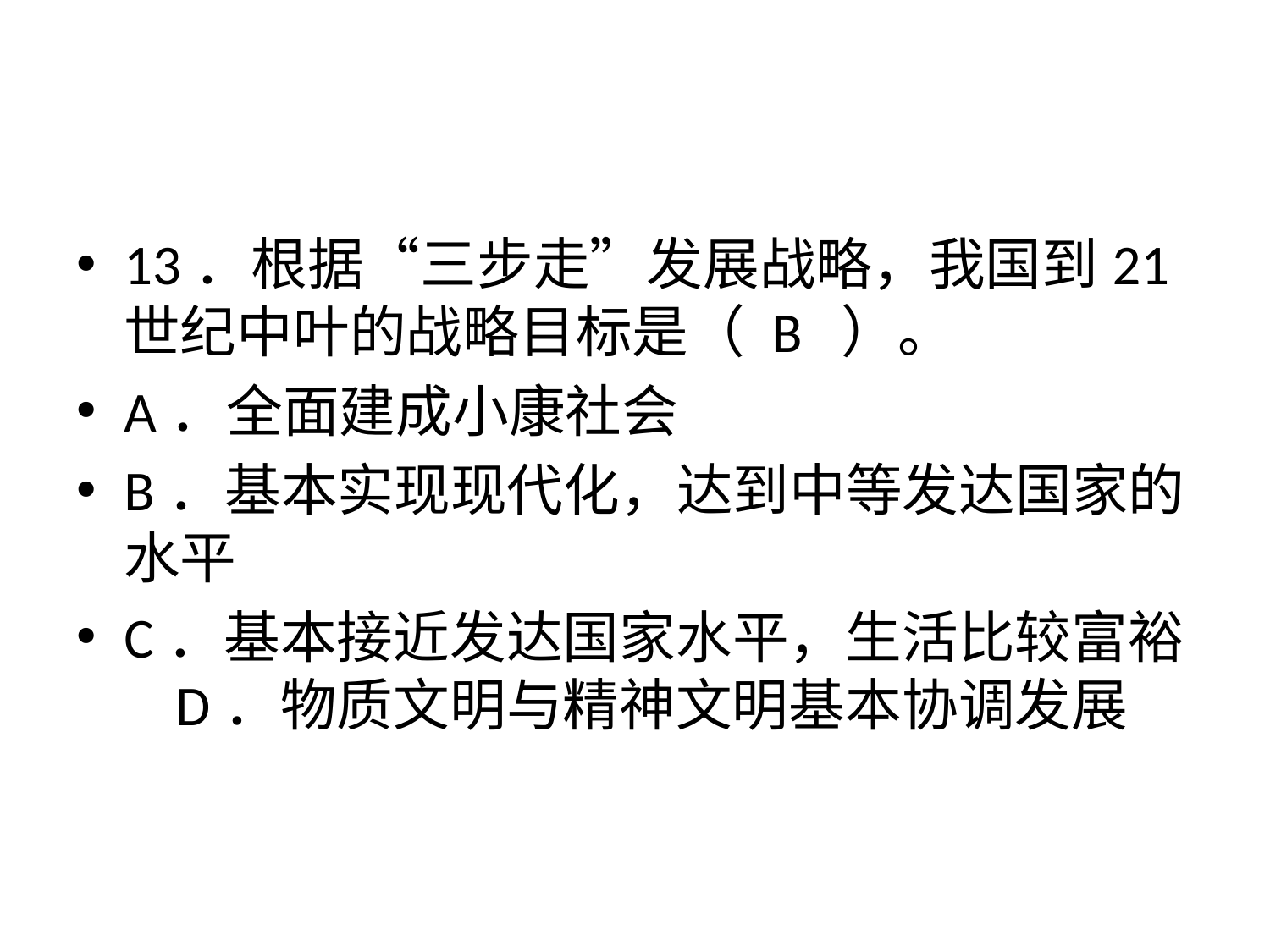

#
13．根据“三步走”发展战略，我国到21世纪中叶的战略目标是（ B  ）。
A．全面建成小康社会
B．基本实现现代化，达到中等发达国家的水平
C．基本接近发达国家水平，生活比较富裕    D．物质文明与精神文明基本协调发展